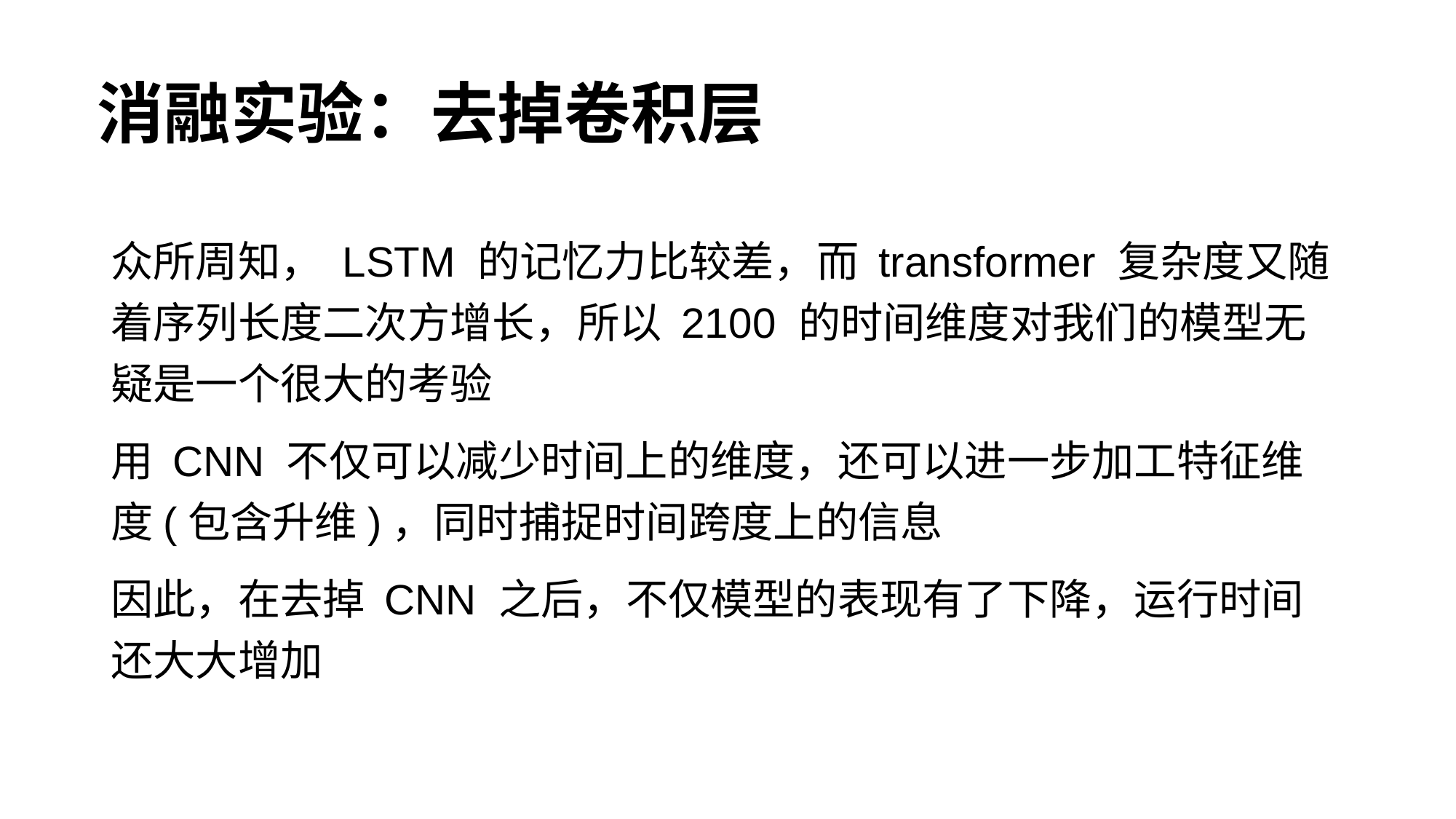

# 消融实验：去掉卷积层
众所周知， LSTM 的记忆力比较差，而 transformer 复杂度又随着序列长度二次方增长，所以 2100 的时间维度对我们的模型无疑是一个很大的考验
用 CNN 不仅可以减少时间上的维度，还可以进一步加工特征维度(包含升维)，同时捕捉时间跨度上的信息
因此，在去掉 CNN 之后，不仅模型的表现有了下降，运行时间还大大增加